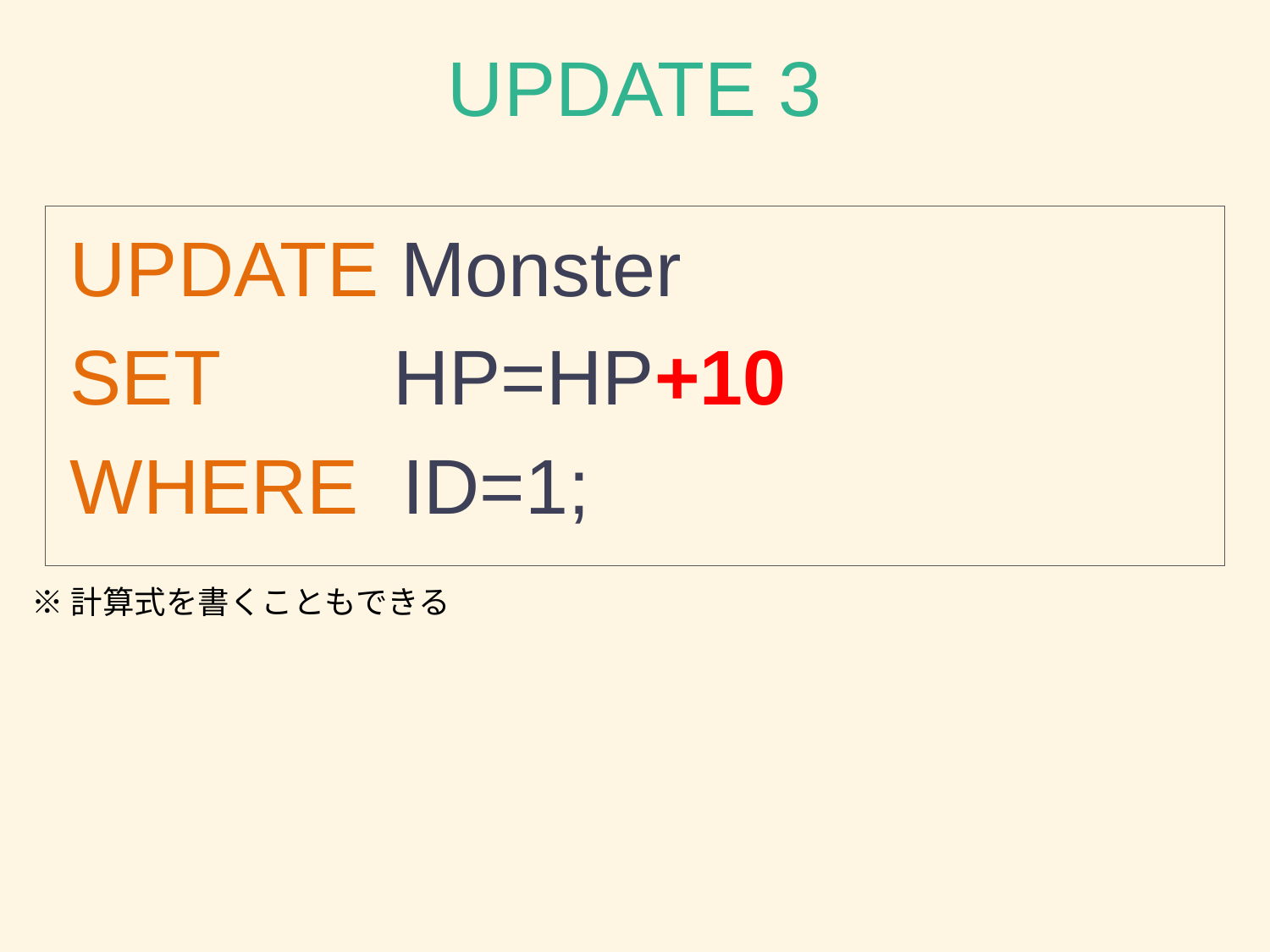

# UPDATE 3
UPDATE Monster
SET        HP=HP+10
WHERE  ID=1;
※計算式を書くこともできる